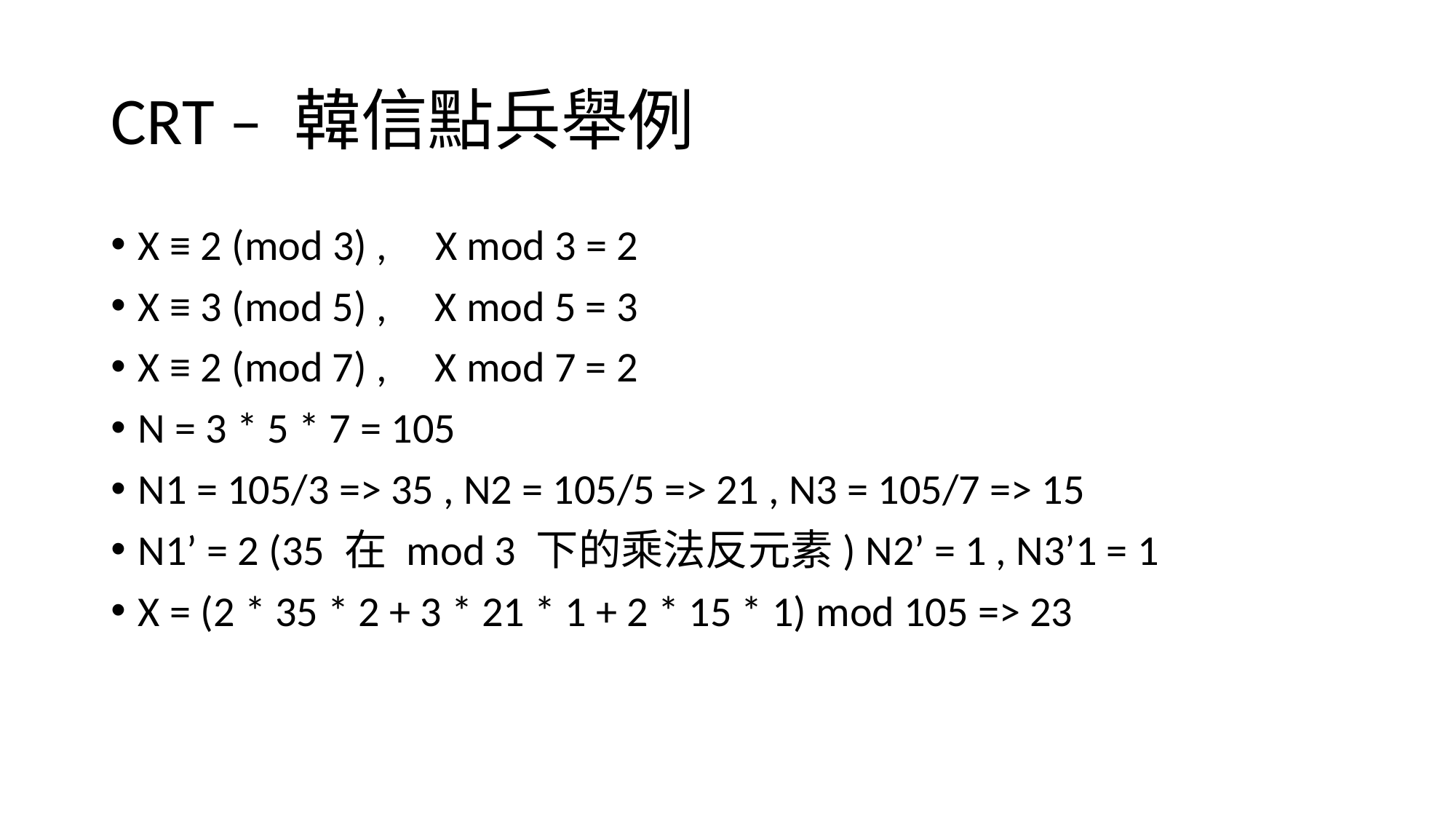

# CRT – 韓信點兵舉例
X ≡ 2 (mod 3) ,     X mod 3 = 2
X ≡ 3 (mod 5) ,     X mod 5 = 3
X ≡ 2 (mod 7) ,     X mod 7 = 2
N = 3 * 5 * 7 = 105
N1 = 105/3 => 35 , N2 = 105/5 => 21 , N3 = 105/7 => 15
N1’ = 2 (35 在 mod 3 下的乘法反元素) N2’ = 1 , N3’1 = 1
X = (2 * 35 * 2 + 3 * 21 * 1 + 2 * 15 * 1) mod 105 => 23